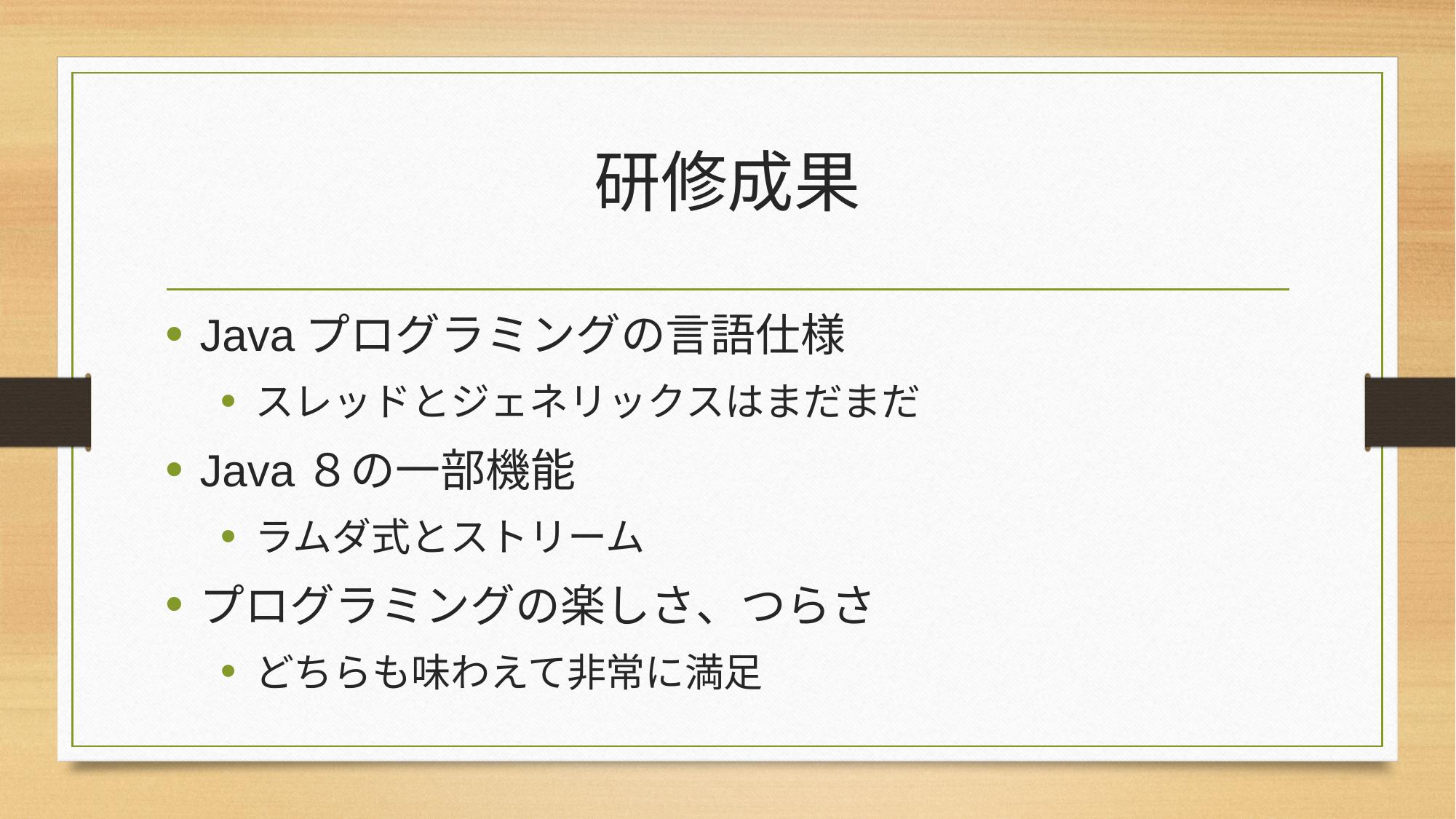

# 研修成果
Javaプログラミングの言語仕様
スレッドとジェネリックスはまだまだ
Java８の一部機能
ラムダ式とストリーム
プログラミングの楽しさ、つらさ
どちらも味わえて非常に満足